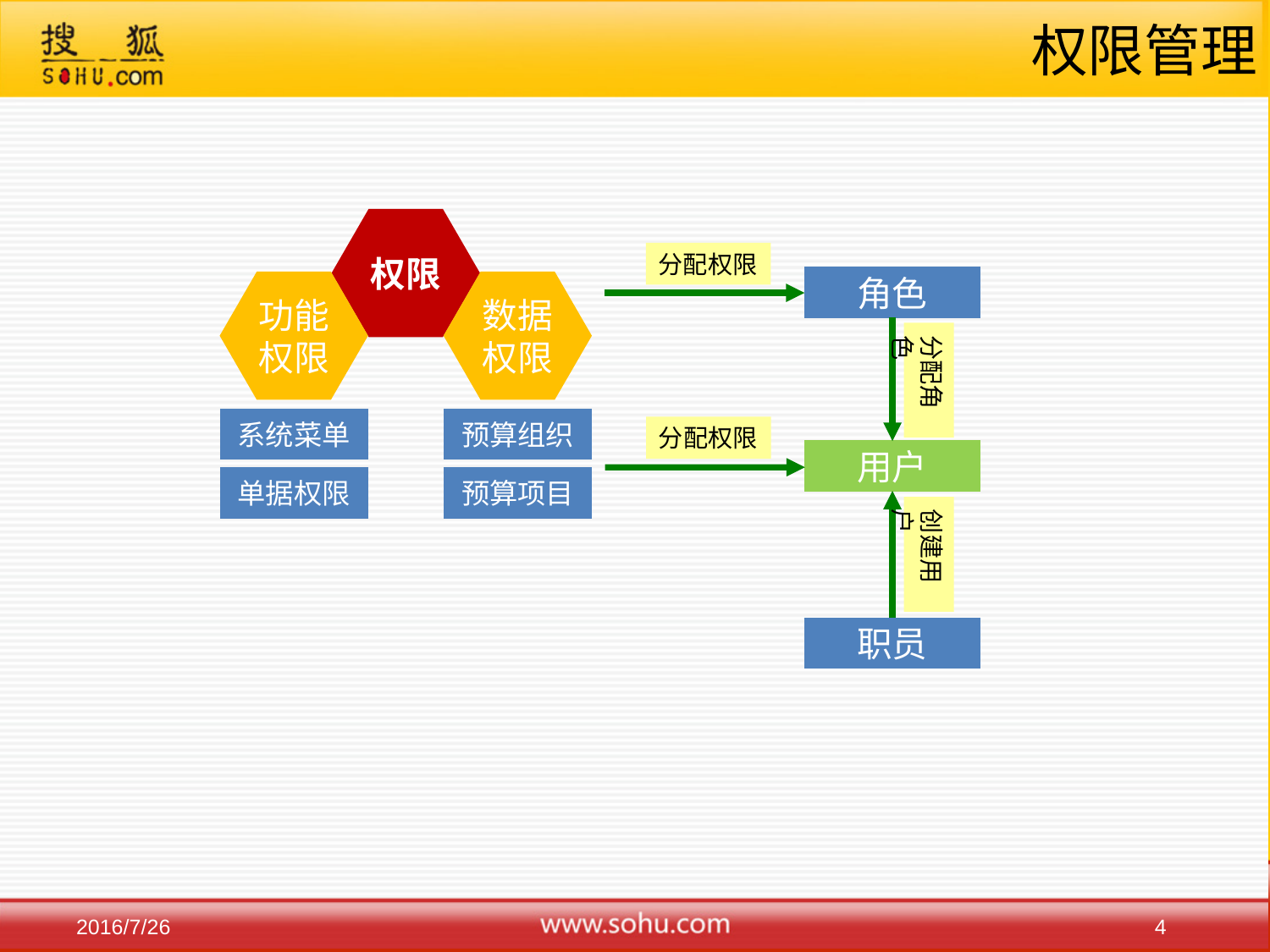

# 权限管理
权限
分配权限
角色
功能
权限
数据
权限
分配角色
系统菜单
预算组织
分配权限
用户

单据权限
预算项目
创建用户
职员
4